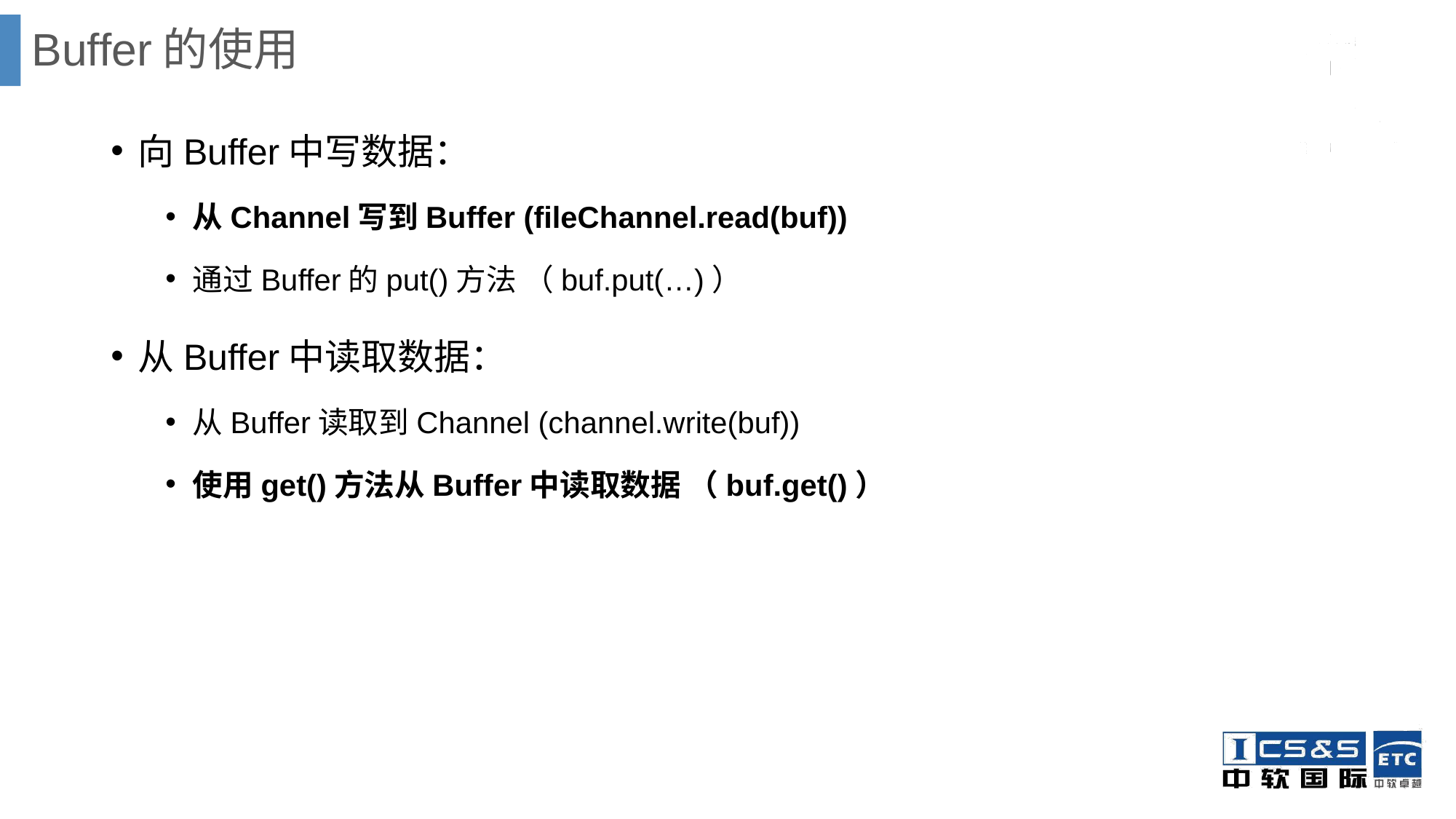

# Buffer的使用
向Buffer中写数据：
从Channel写到Buffer (fileChannel.read(buf))
通过Buffer的put()方法 （buf.put(…)）
从Buffer中读取数据：
从Buffer读取到Channel (channel.write(buf))
使用get()方法从Buffer中读取数据 （buf.get()）